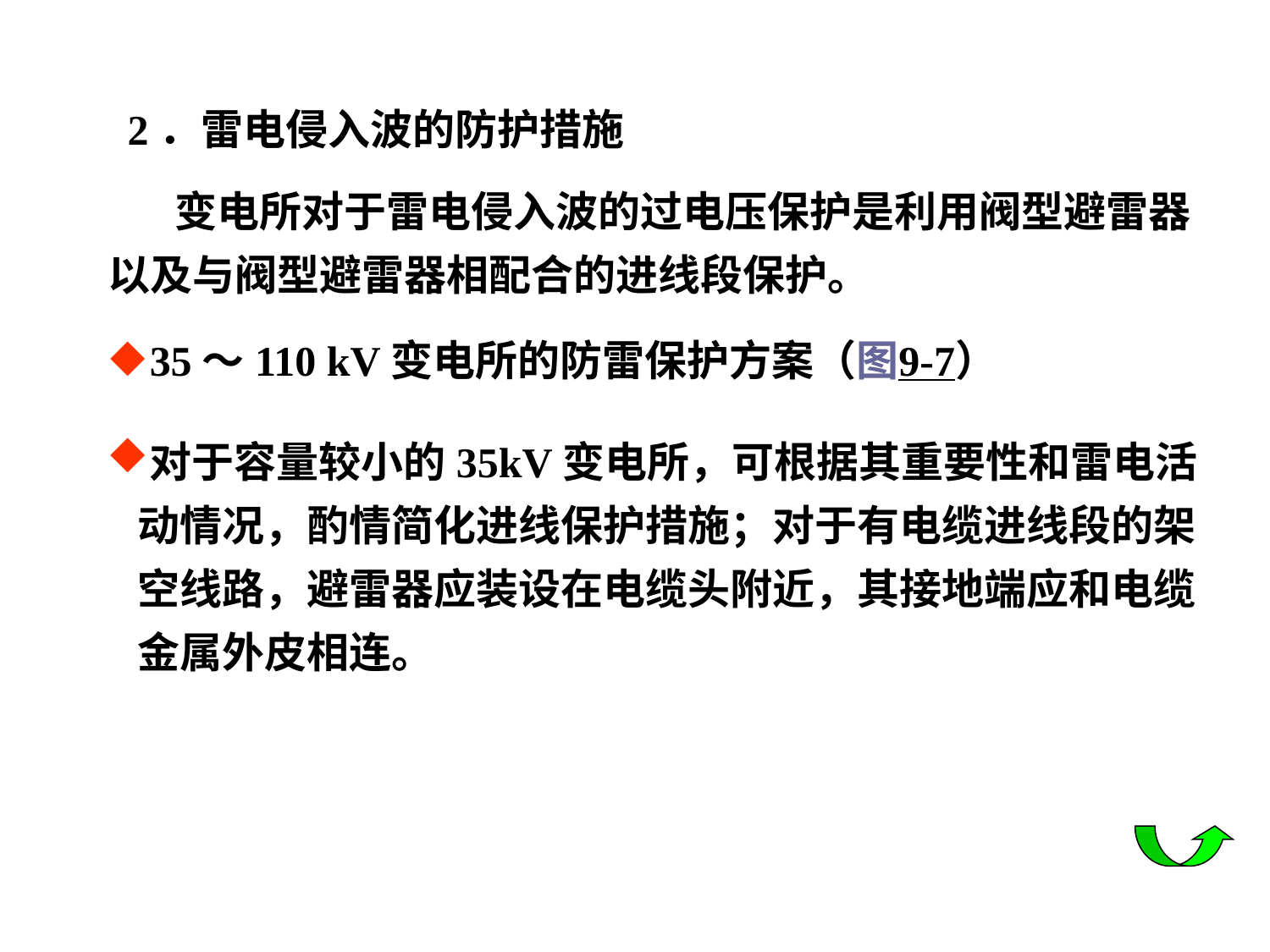

2．雷电侵入波的防护措施
      变电所对于雷电侵入波的过电压保护是利用阀型避雷器以及与阀型避雷器相配合的进线段保护。

35～110 kV变电所的防雷保护方案（图9-7）
对于容量较小的35kV变电所，可根据其重要性和雷电活动情况，酌情简化进线保护措施；对于有电缆进线段的架空线路，避雷器应装设在电缆头附近，其接地端应和电缆金属外皮相连。